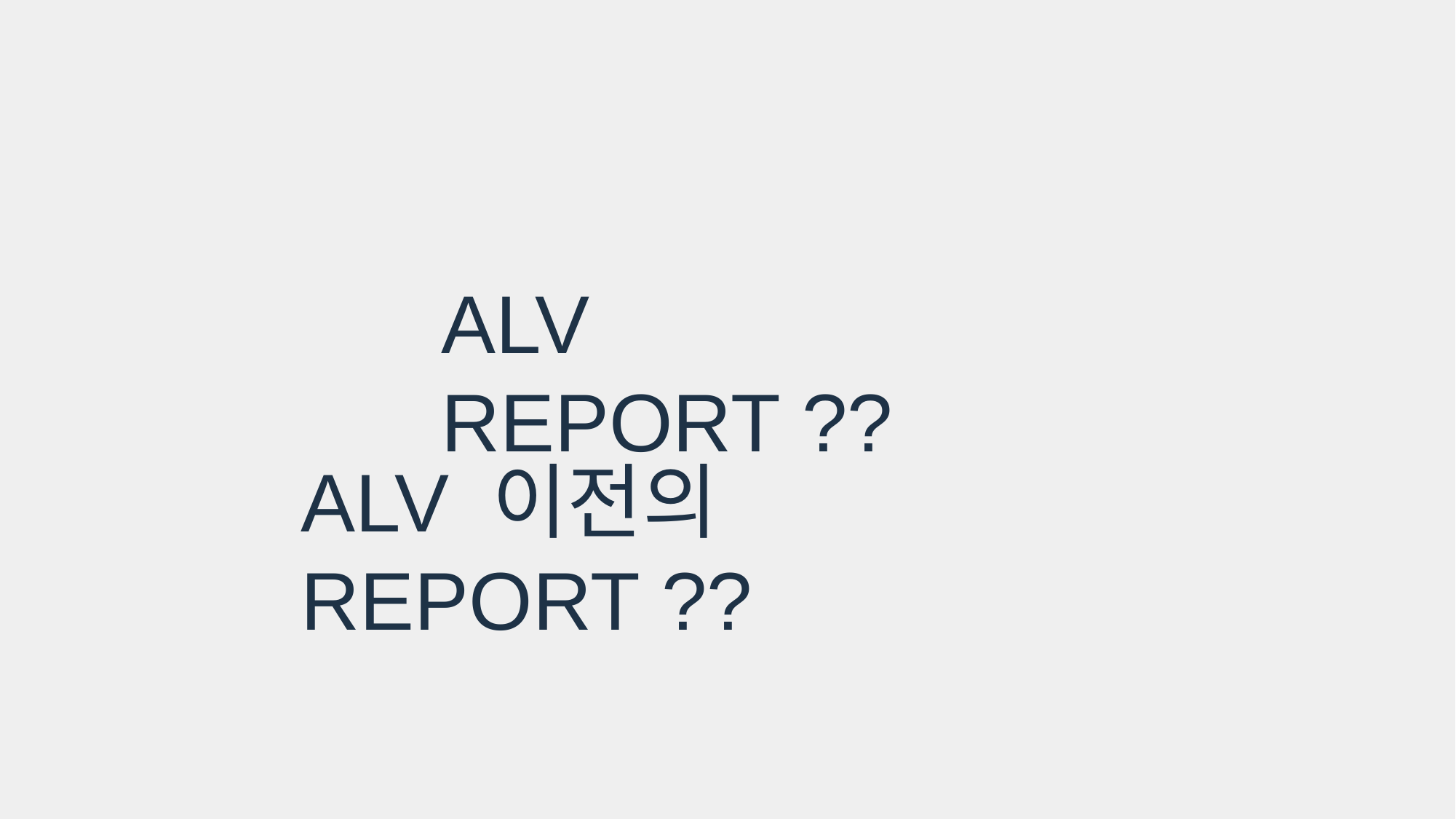

ALV REPORT ??
ALV 이전의 REPORT ??